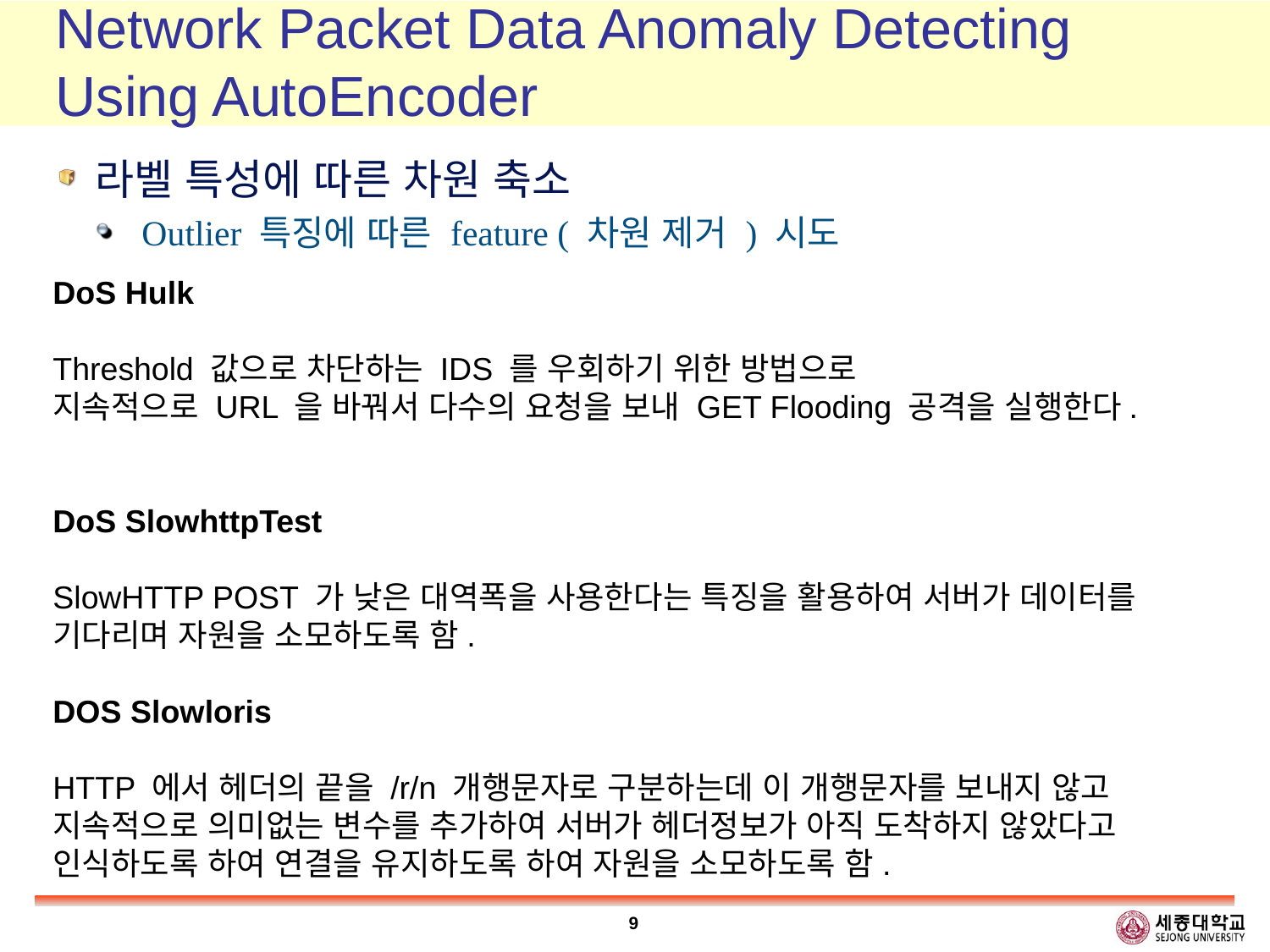

# Network Packet Data Anomaly Detecting Using AutoEncoder
라벨 특성에 따른 차원 축소
 Outlier 특징에 따른 feature ( 차원 제거 ) 시도

DoS Hulk

Threshold 값으로 차단하는 IDS 를 우회하기 위한 방법으로
지속적으로 URL 을 바꿔서 다수의 요청을 보내 GET Flooding 공격을 실행한다.

DoS SlowhttpTest

SlowHTTP POST 가 낮은 대역폭을 사용한다는 특징을 활용하여 서버가 데이터를
기다리며 자원을 소모하도록 함.

DOS Slowloris

HTTP 에서 헤더의 끝을 /r/n 개행문자로 구분하는데 이 개행문자를 보내지 않고
지속적으로 의미없는 변수를 추가하여 서버가 헤더정보가 아직 도착하지 않았다고
인식하도록 하여 연결을 유지하도록 하여 자원을 소모하도록 함.

9